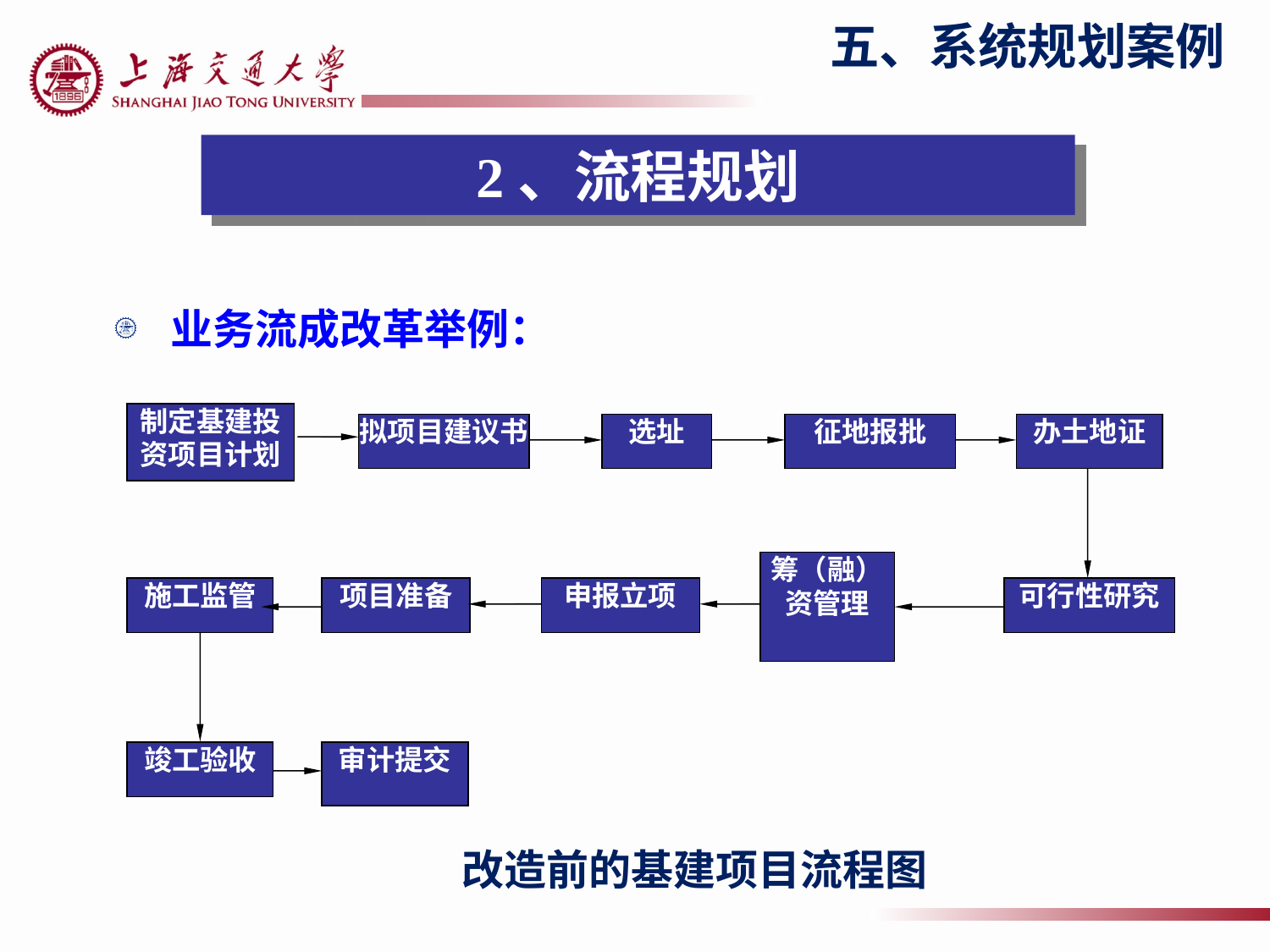

# 五、系统规划案例
2、流程规划
业务流成改革举例：
制定基建投资项目计划
拟项目建议书
选址
征地报批
办土地证

筹（融）资管理
施工监管
项目准备
申报立项
可行性研究

竣工验收
审计提交

改造前的基建项目流程图